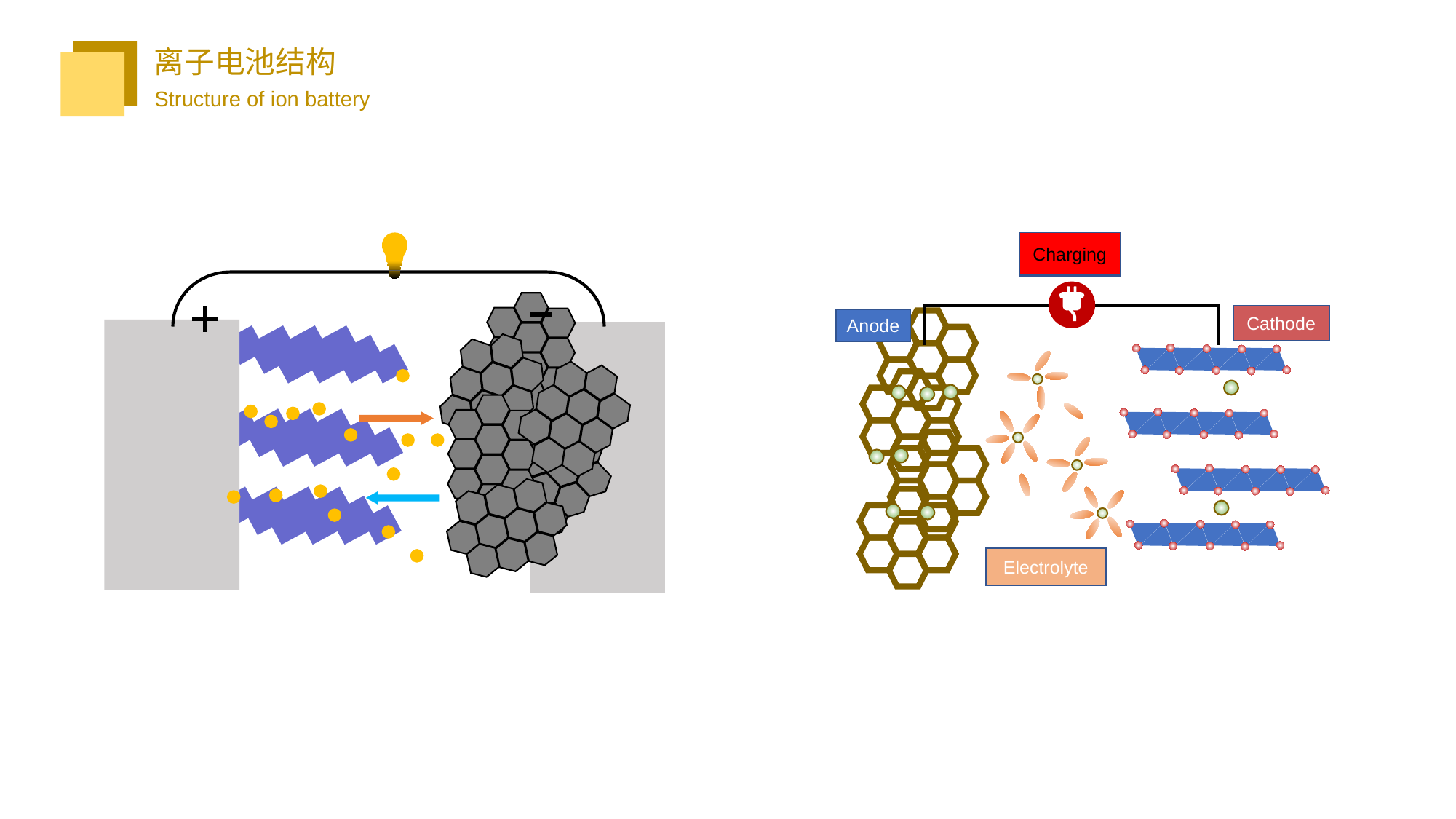

离子电池结构

 Structure of ion battery

Charging

Cathode
Anode

Electrolyte